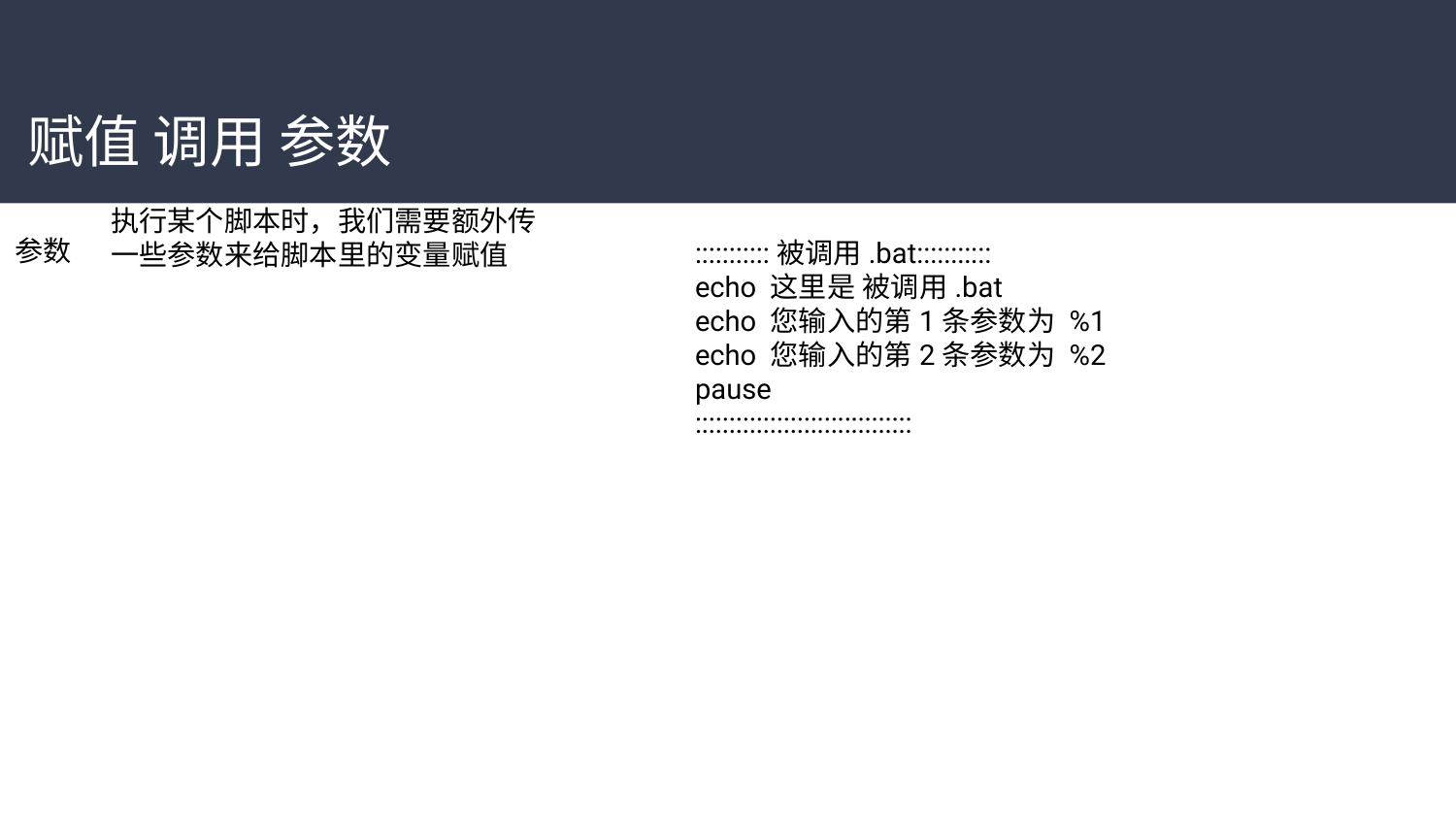

# 赋值 调用 参数

执行某个脚本时，我们需要额外传一些参数来给脚本里的变量赋值
参数
:::::::::::被调用.bat:::::::::::
echo 这里是 被调用.bat
echo 您输入的第1条参数为 %1
echo 您输入的第2条参数为 %2
pause
::::::::::::::::::::::::::::::::